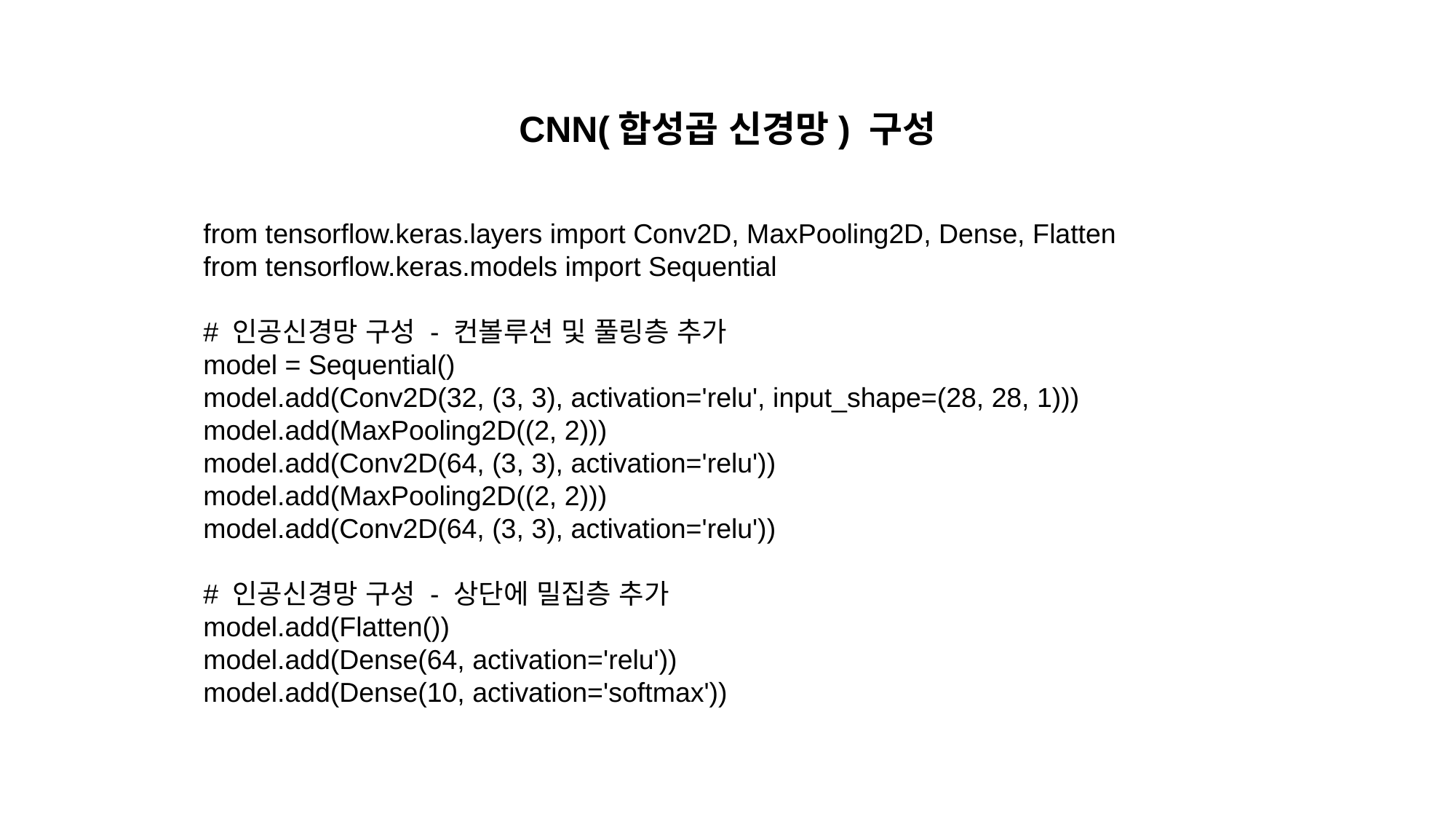

CNN(합성곱 신경망) 구성
from tensorflow.keras.layers import Conv2D, MaxPooling2D, Dense, Flatten
from tensorflow.keras.models import Sequential
# 인공신경망 구성 - 컨볼루션 및 풀링층 추가
model = Sequential()
model.add(Conv2D(32, (3, 3), activation='relu', input_shape=(28, 28, 1)))
model.add(MaxPooling2D((2, 2)))
model.add(Conv2D(64, (3, 3), activation='relu'))
model.add(MaxPooling2D((2, 2)))
model.add(Conv2D(64, (3, 3), activation='relu'))
# 인공신경망 구성 - 상단에 밀집층 추가
model.add(Flatten())
model.add(Dense(64, activation='relu'))
model.add(Dense(10, activation='softmax'))